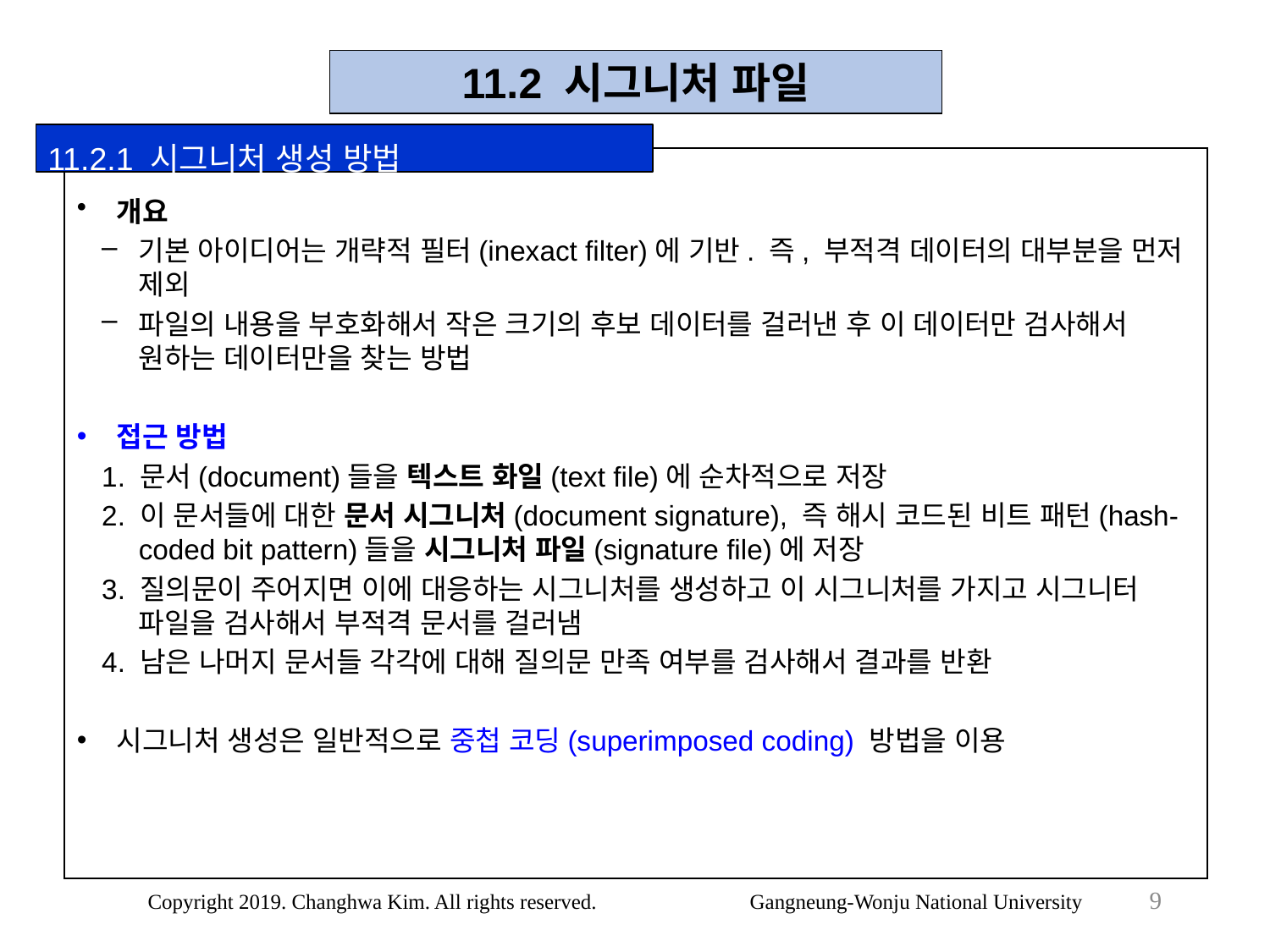

11.2 시그니처 파일
11.2.1 시그니처 생성 방법

개요
기본 아이디어는 개략적 필터(inexact filter)에 기반. 즉, 부적격 데이터의 대부분을 먼저 제외
파일의 내용을 부호화해서 작은 크기의 후보 데이터를 걸러낸 후 이 데이터만 검사해서 원하는 데이터만을 찾는 방법

접근 방법
1. 문서(document)들을 텍스트 화일(text file)에 순차적으로 저장
2. 이 문서들에 대한 문서 시그니처(document signature), 즉 해시 코드된 비트 패턴(hash-coded bit pattern)들을 시그니처 파일(signature file)에 저장
3. 질의문이 주어지면 이에 대응하는 시그니처를 생성하고 이 시그니처를 가지고 시그니터 파일을 검사해서 부적격 문서를 걸러냄
4. 남은 나머지 문서들 각각에 대해 질의문 만족 여부를 검사해서 결과를 반환

시그니처 생성은 일반적으로 중첩 코딩(superimposed coding) 방법을 이용

9
Copyright 2019. Changhwa Kim. All rights reserved.                             Gangneung-Wonju National University